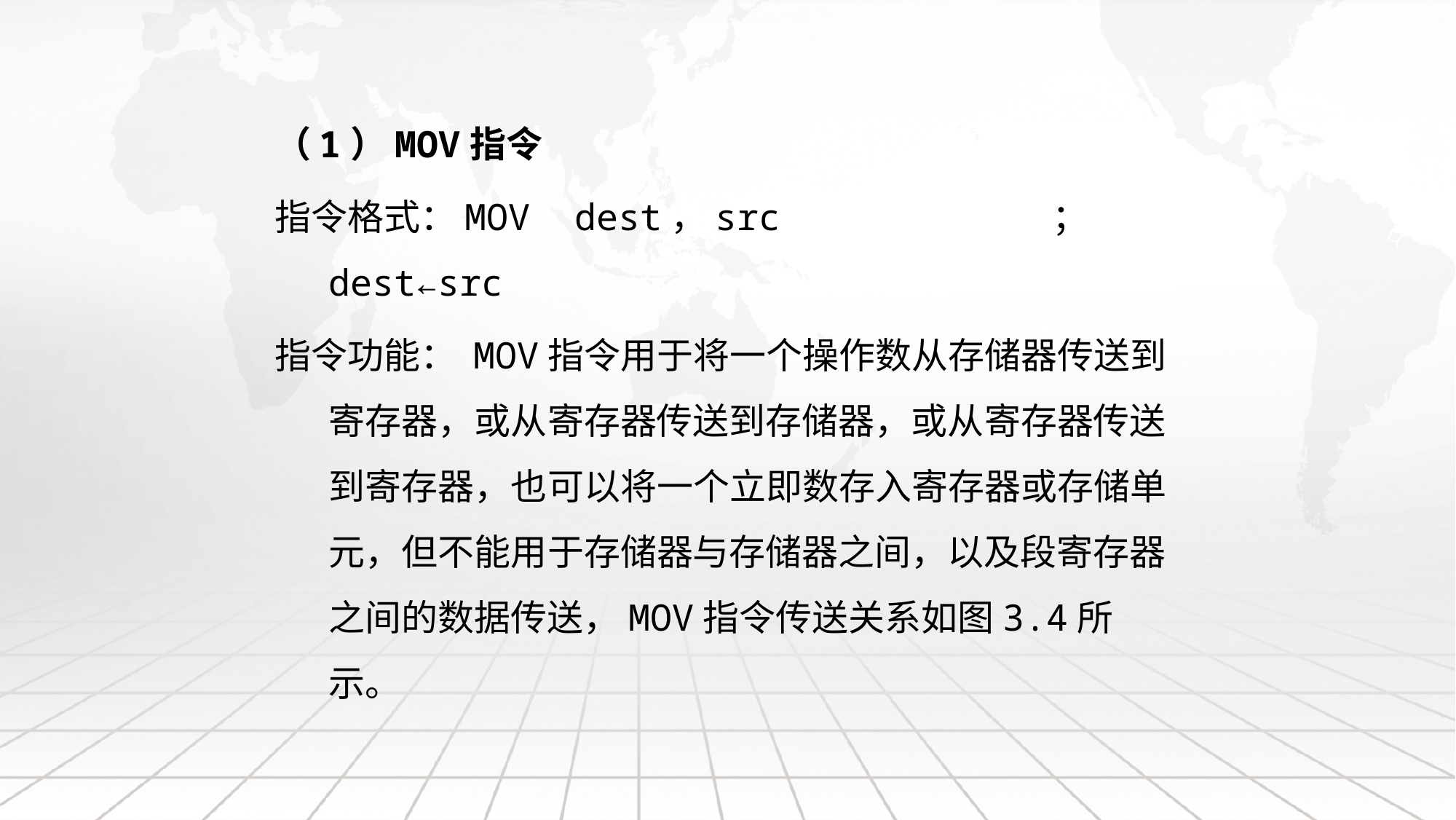

（1）MOV指令
指令格式：MOV  dest，src            ；dest←src
指令功能： MOV指令用于将一个操作数从存储器传送到寄存器，或从寄存器传送到存储器，或从寄存器传送到寄存器，也可以将一个立即数存入寄存器或存储单元，但不能用于存储器与存储器之间，以及段寄存器之间的数据传送，MOV指令传送关系如图3.4所示。